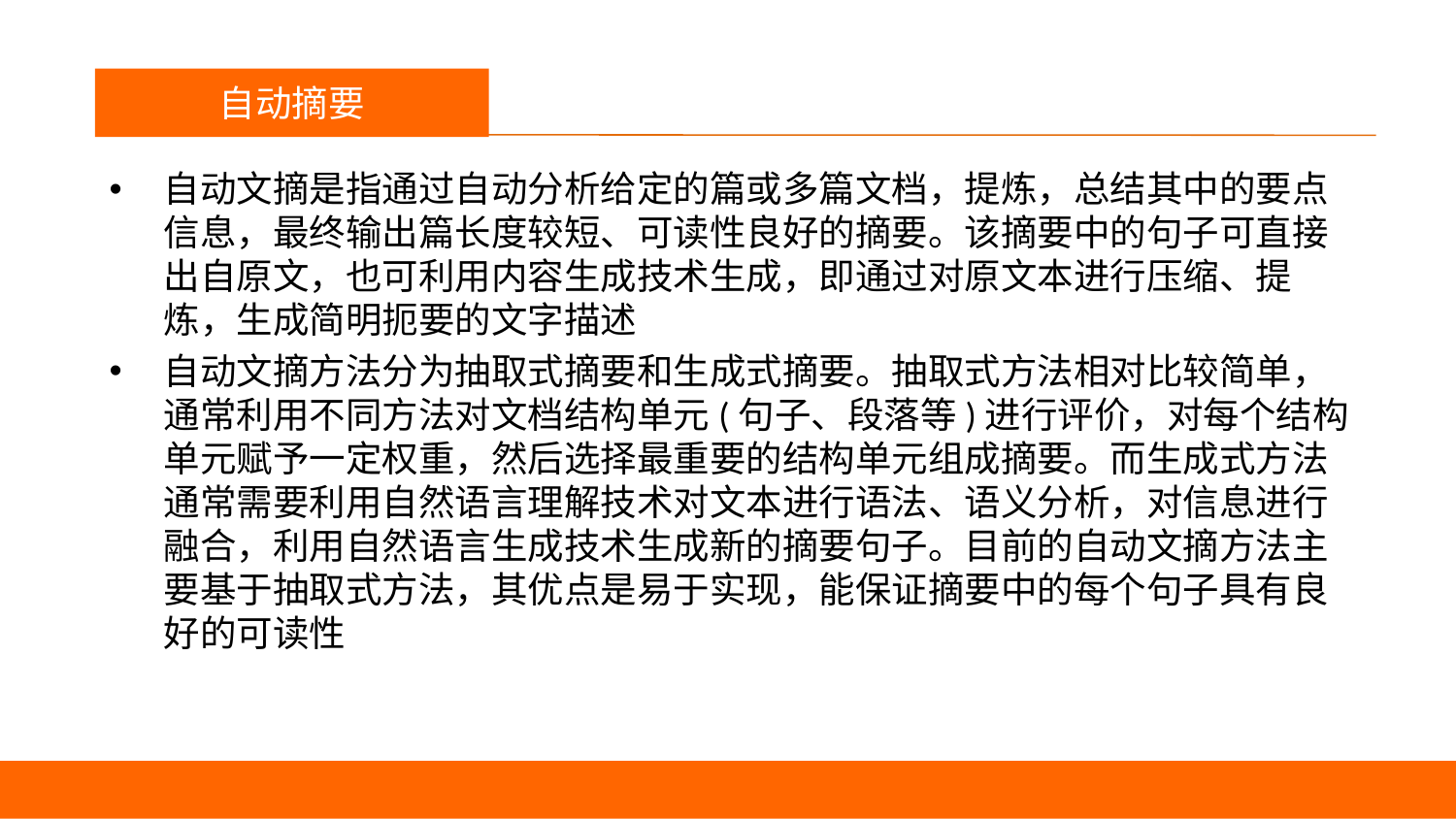

议程
自动摘要

自动文摘是指通过自动分析给定的篇或多篇文档，提炼，总结其中的要点信息，最终输出篇长度较短、可读性良好的摘要。该摘要中的句子可直接出自原文，也可利用内容生成技术生成，即通过对原文本进行压缩、提炼，生成简明扼要的文字描述
自动文摘方法分为抽取式摘要和生成式摘要。抽取式方法相对比较简单，通常利用不同方法对文档结构单元(句子、段落等)进行评价，对每个结构单元赋予一定权重，然后选择最重要的结构单元组成摘要。而生成式方法通常需要利用自然语言理解技术对文本进行语法、语义分析，对信息进行融合，利用自然语言生成技术生成新的摘要句子。目前的自动文摘方法主要基于抽取式方法，其优点是易于实现，能保证摘要中的每个句子具有良好的可读性